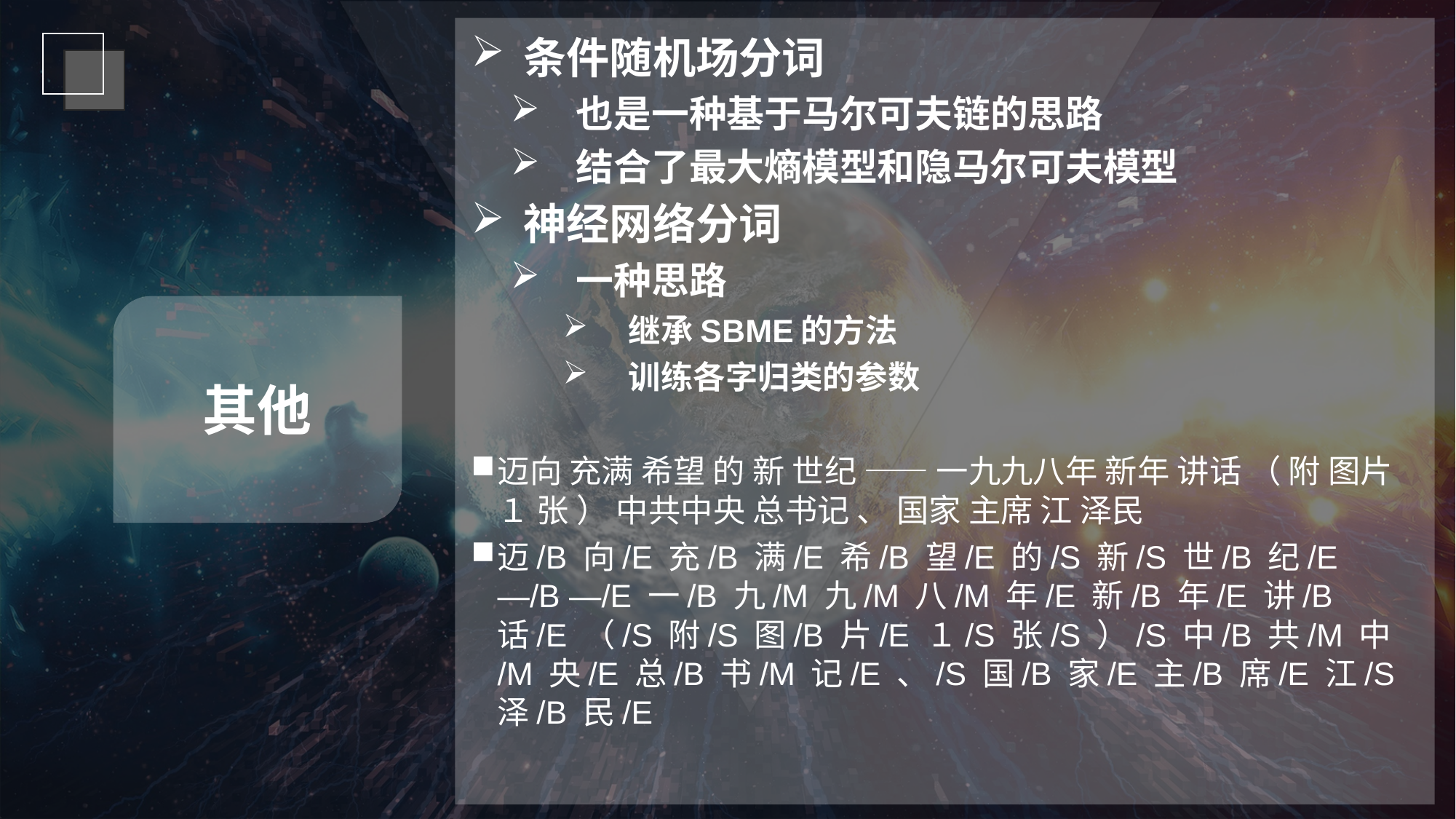

条件随机场分词
也是一种基于马尔可夫链的思路
结合了最大熵模型和隐马尔可夫模型
神经网络分词
一种思路
继承SBME的方法
训练各字归类的参数

迈向 充满 希望 的 新 世纪 —— 一九九八年 新年 讲话 （ 附 图片 １ 张 ） 中共中央 总书记 、 国家 主席 江 泽民
迈/B 向/E 充/B 满/E 希/B 望/E 的/S 新/S 世/B 纪/E —/B —/E 一/B 九/M 九/M 八/M 年/E 新/B 年/E 讲/B 话/E （/S 附/S 图/B 片/E １/S 张/S ）/S 中/B 共/M 中/M 央/E 总/B 书/M 记/E 、/S 国/B 家/E 主/B 席/E 江/S 泽/B 民/E

其他